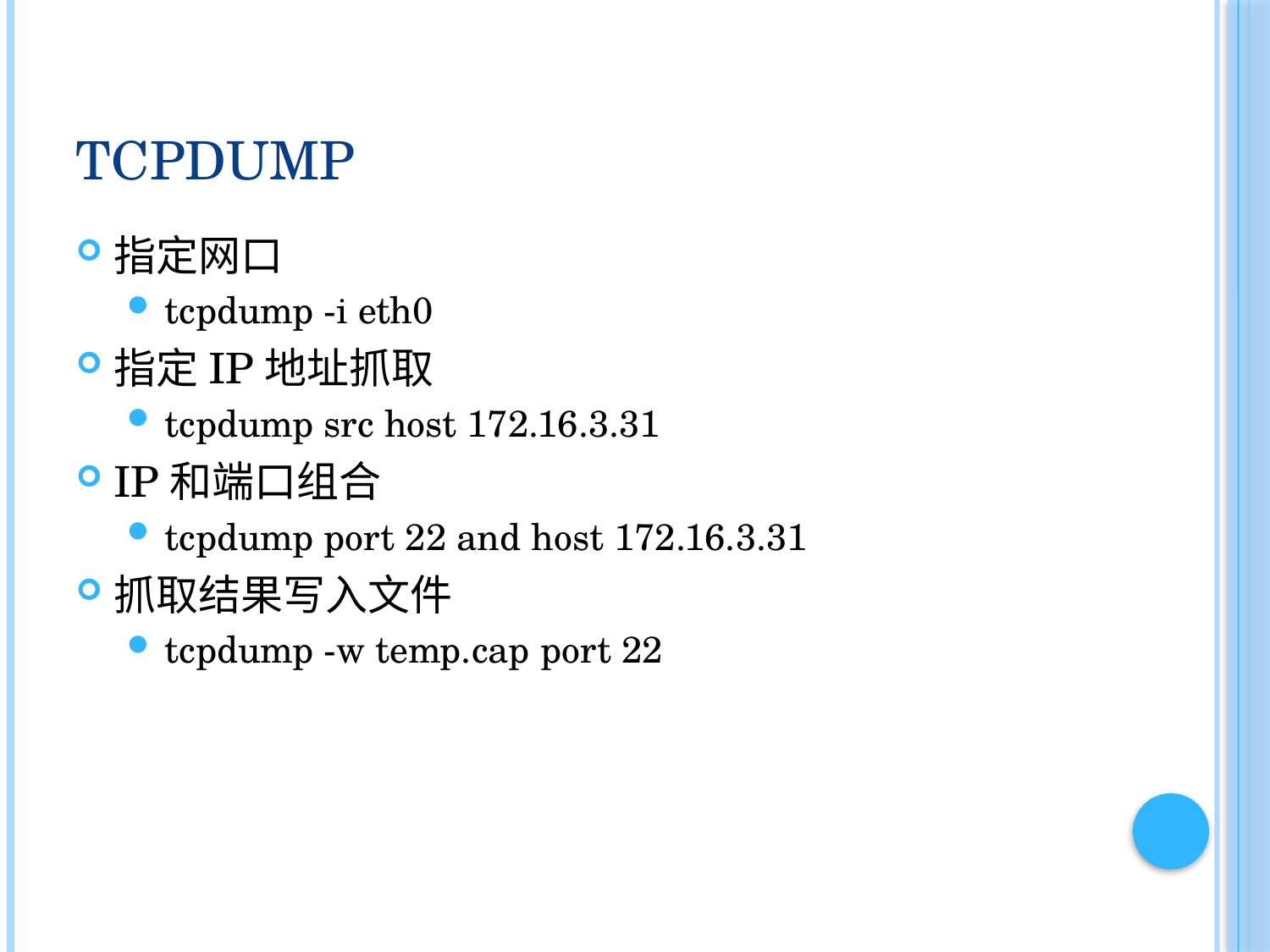

# tcpdump
指定网口
tcpdump -i eth0
指定IP地址抓取
tcpdump src host 172.16.3.31
IP和端口组合
tcpdump port 22 and host 172.16.3.31
抓取结果写入文件
tcpdump -w temp.cap port 22